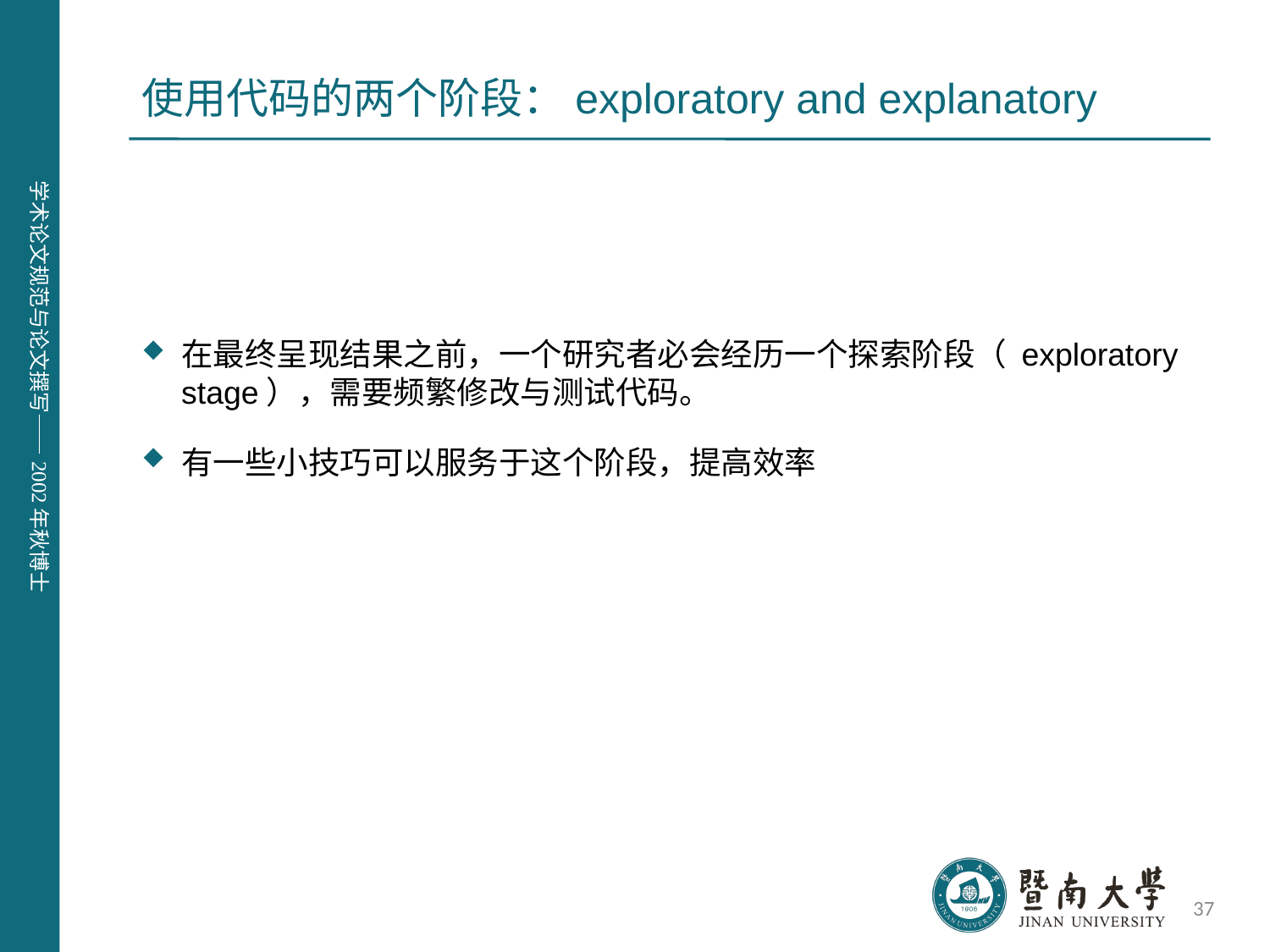

# 使用代码的两个阶段：exploratory and explanatory

在最终呈现结果之前，一个研究者必会经历一个探索阶段（ exploratory stage），需要频繁修改与测试代码。
有一些小技巧可以服务于这个阶段，提高效率
37